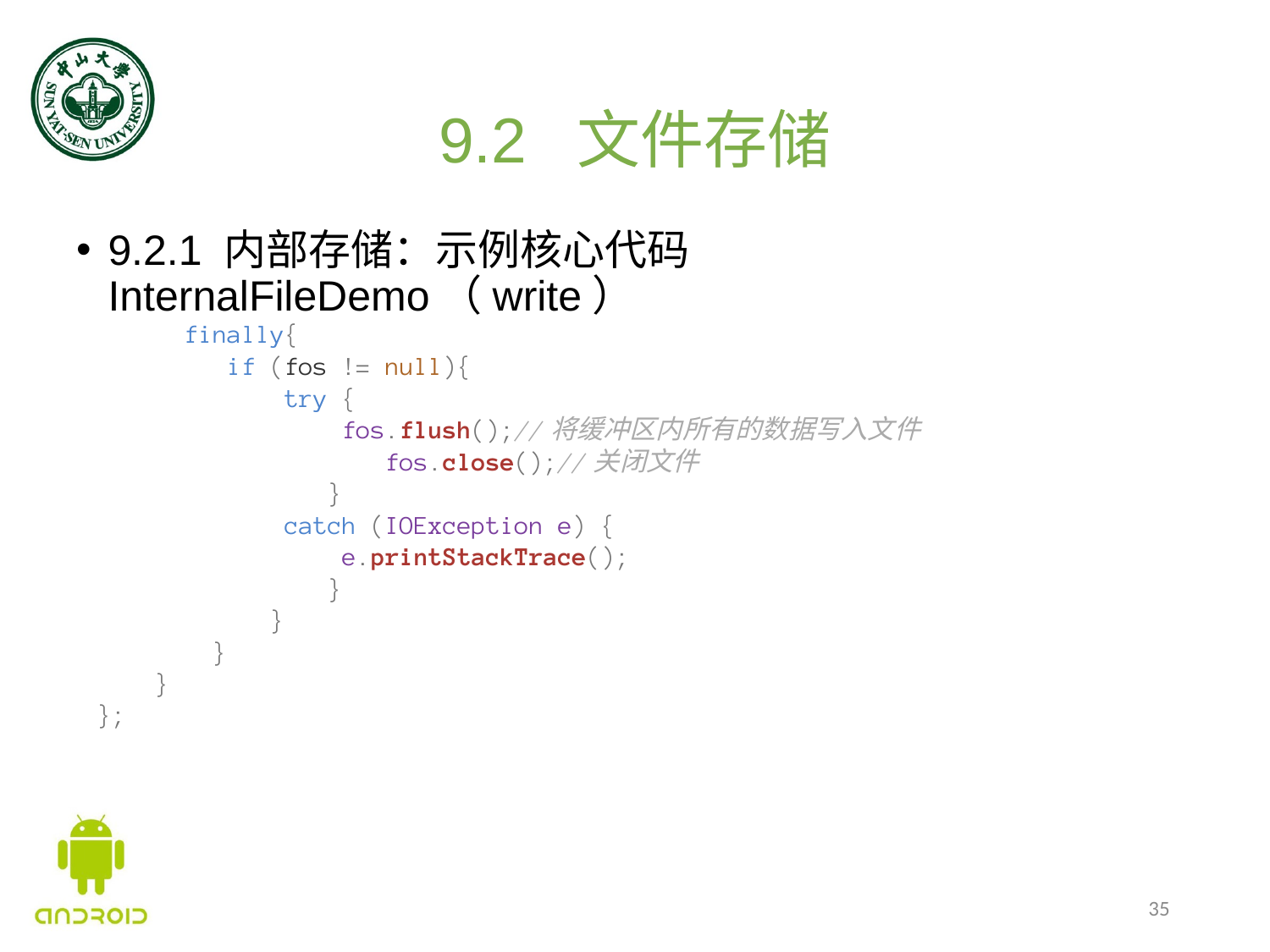

# 9.2  文件存储
9.2.1 内部存储：示例核心代码InternalFileDemo（write）

     finally{
         if (fos != null){
             try {
                 fos.flush();//将缓冲区内所有的数据写入文件
                    fos.close();//关闭文件
                }
             catch (IOException e) {
                 e.printStackTrace();
                }
            }
        }
    }
};
35